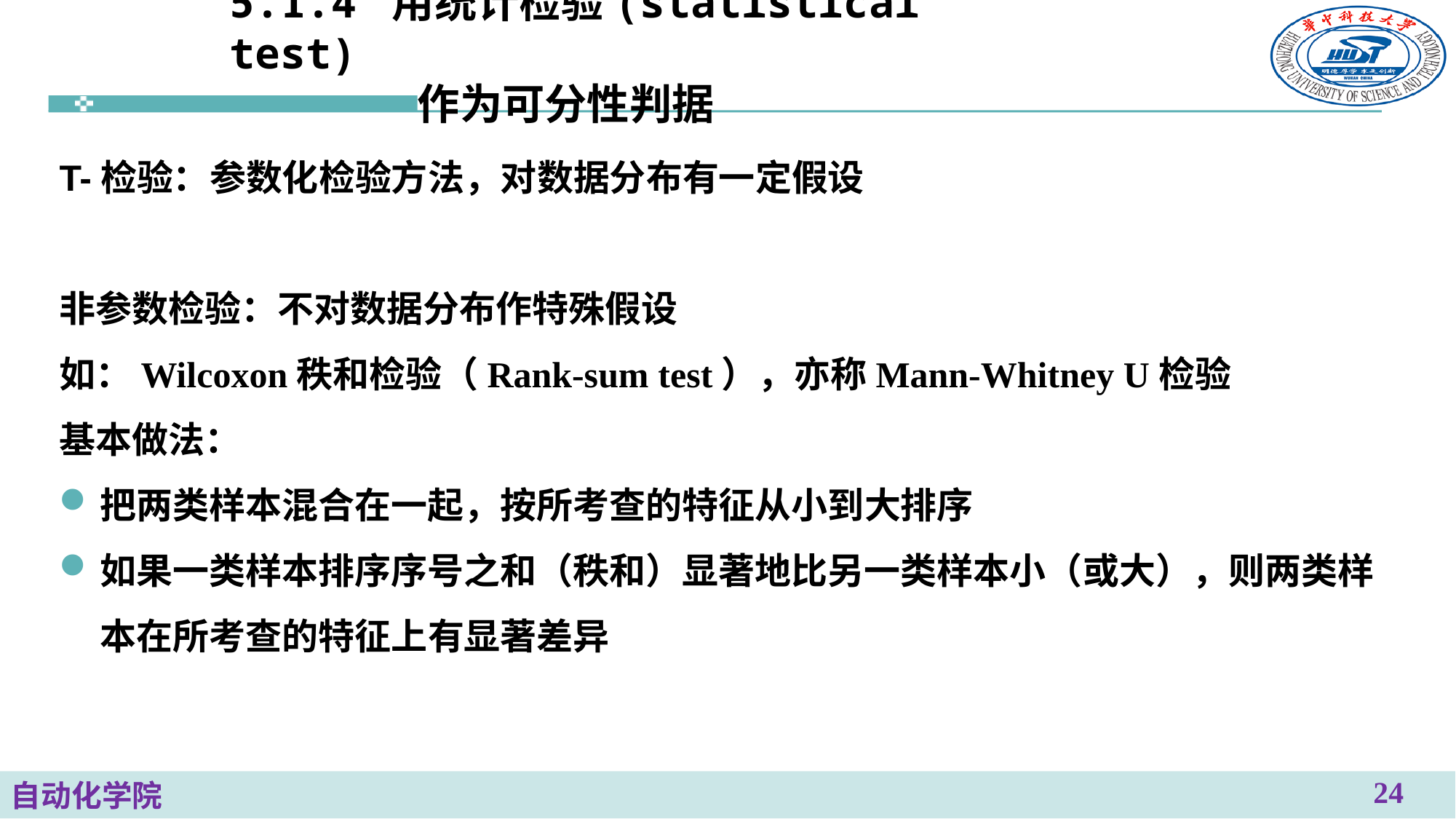

# 5.1.4 用统计检验(statistical test) 作为可分性判据
T-检验：参数化检验方法，对数据分布有一定假设

非参数检验：不对数据分布作特殊假设
如：Wilcoxon秩和检验（Rank-sum test），亦称Mann-Whitney U检验
基本做法：
把两类样本混合在一起，按所考查的特征从小到大排序
如果一类样本排序序号之和（秩和）显著地比另一类样本小（或大），则两类样本在所考查的特征上有显著差异

24